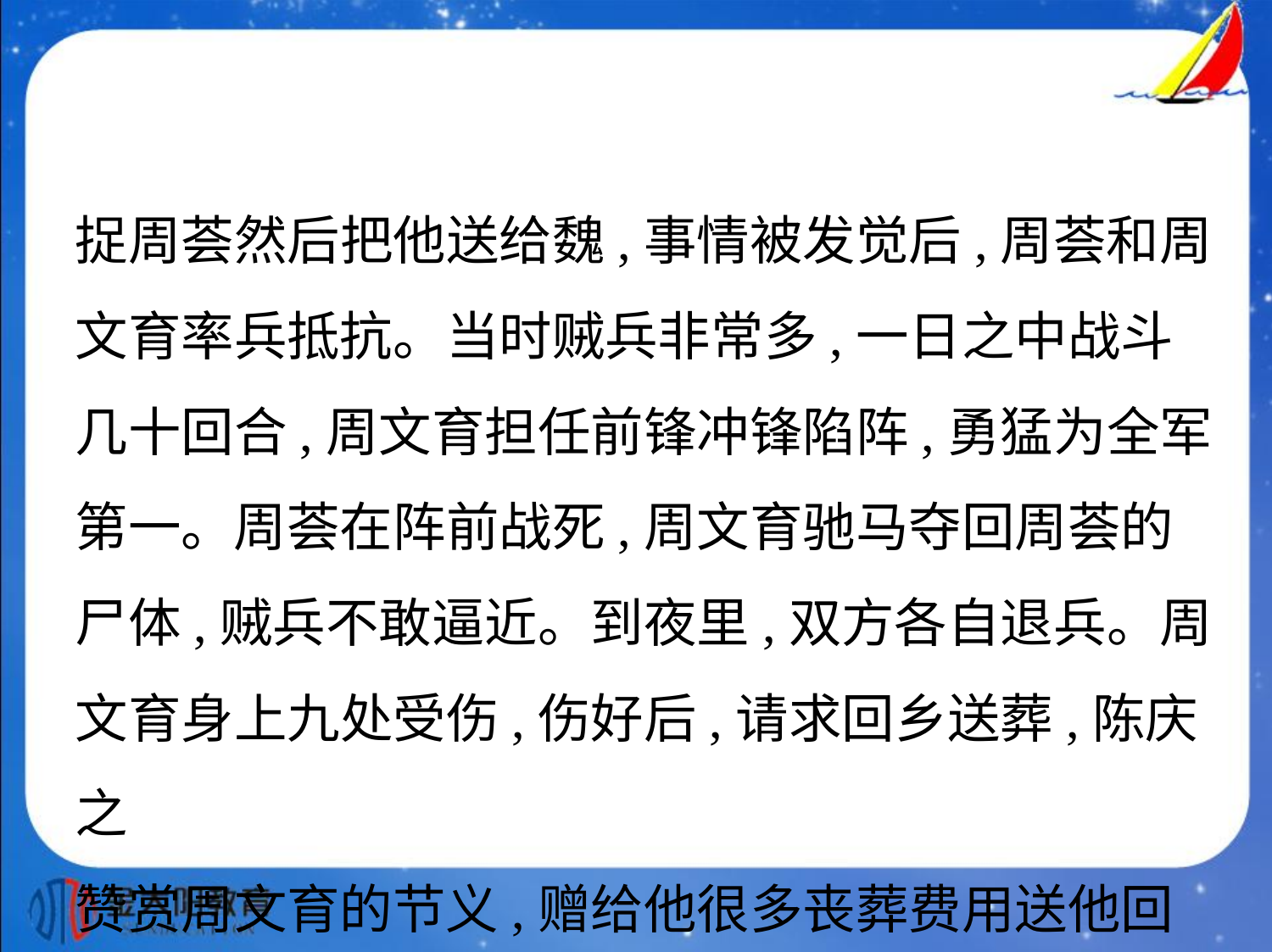

捉周荟然后把他送给魏,事情被发觉后,周荟和周
文育率兵抵抗。当时贼兵非常多,一日之中战斗
几十回合,周文育担任前锋冲锋陷阵,勇猛为全军
第一。周荟在阵前战死,周文育驰马夺回周荟的
尸体,贼兵不敢逼近。到夜里,双方各自退兵。周
文育身上九处受伤,伤好后,请求回乡送葬,陈庆之
赞赏周文育的节义,赠给他很多丧葬费用送他回